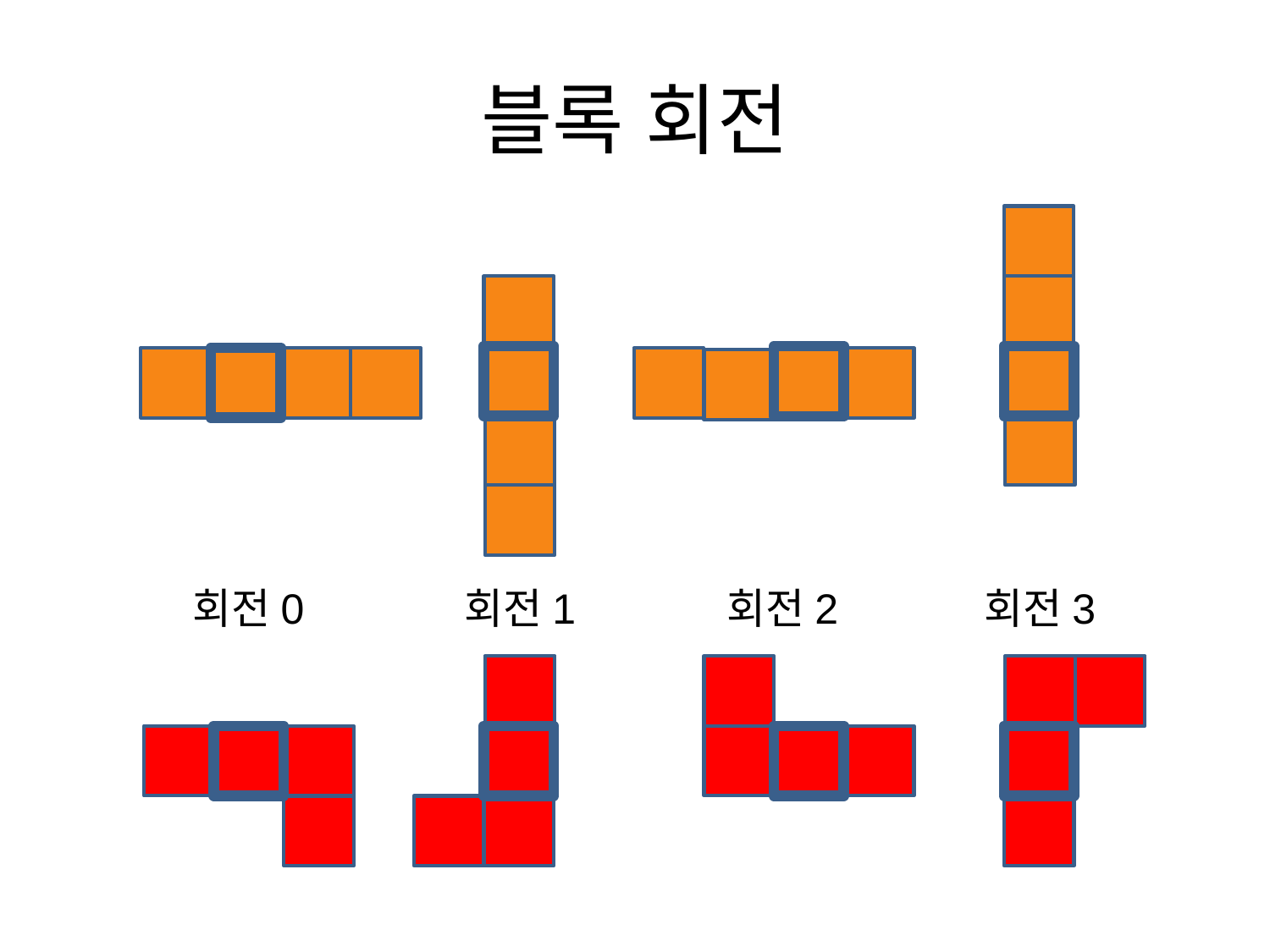

# 블록 회전

회전3
회전1
회전0
회전2